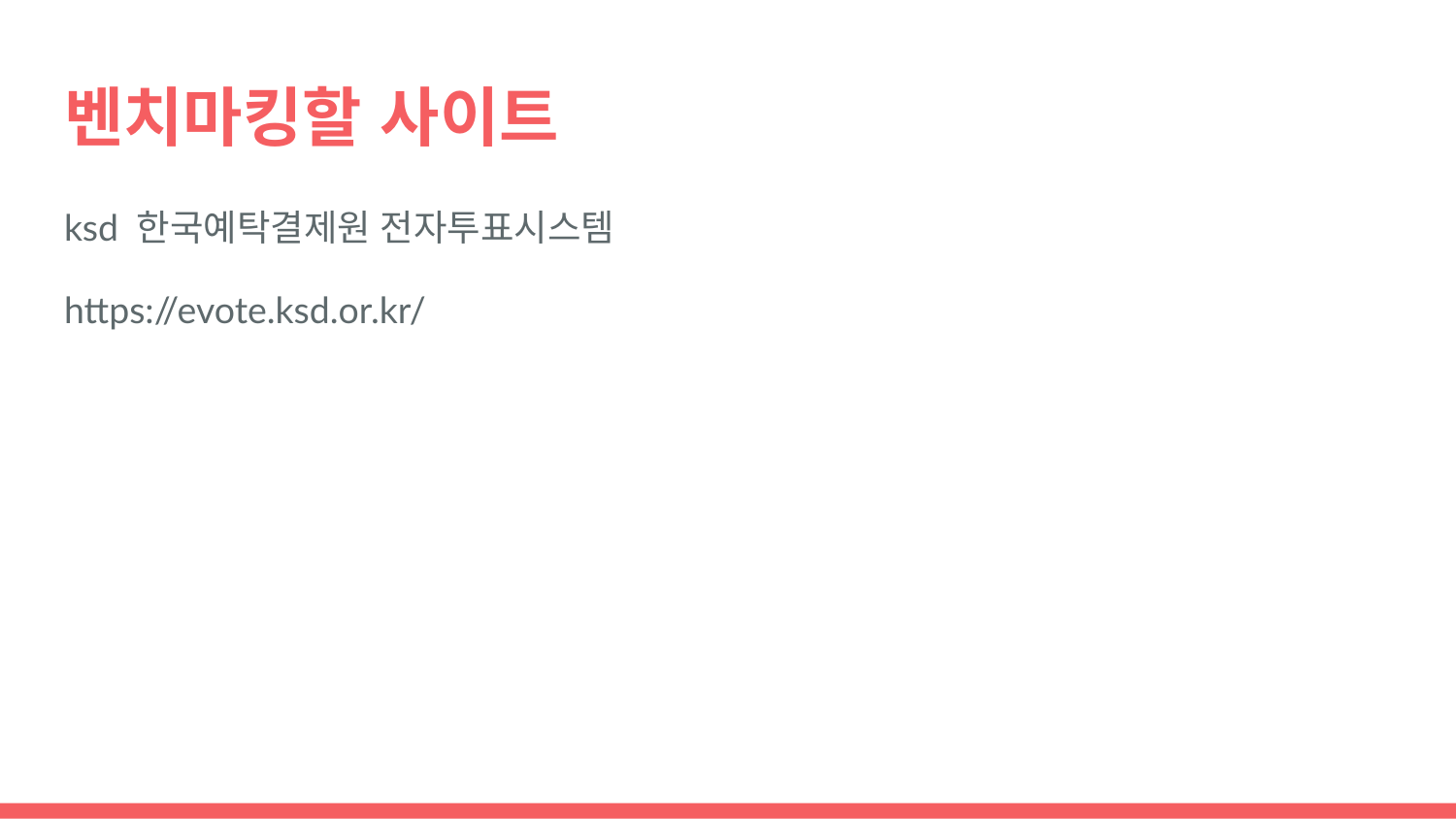

# 벤치마킹할 사이트
ksd 한국예탁결제원 전자투표시스템
https://evote.ksd.or.kr/